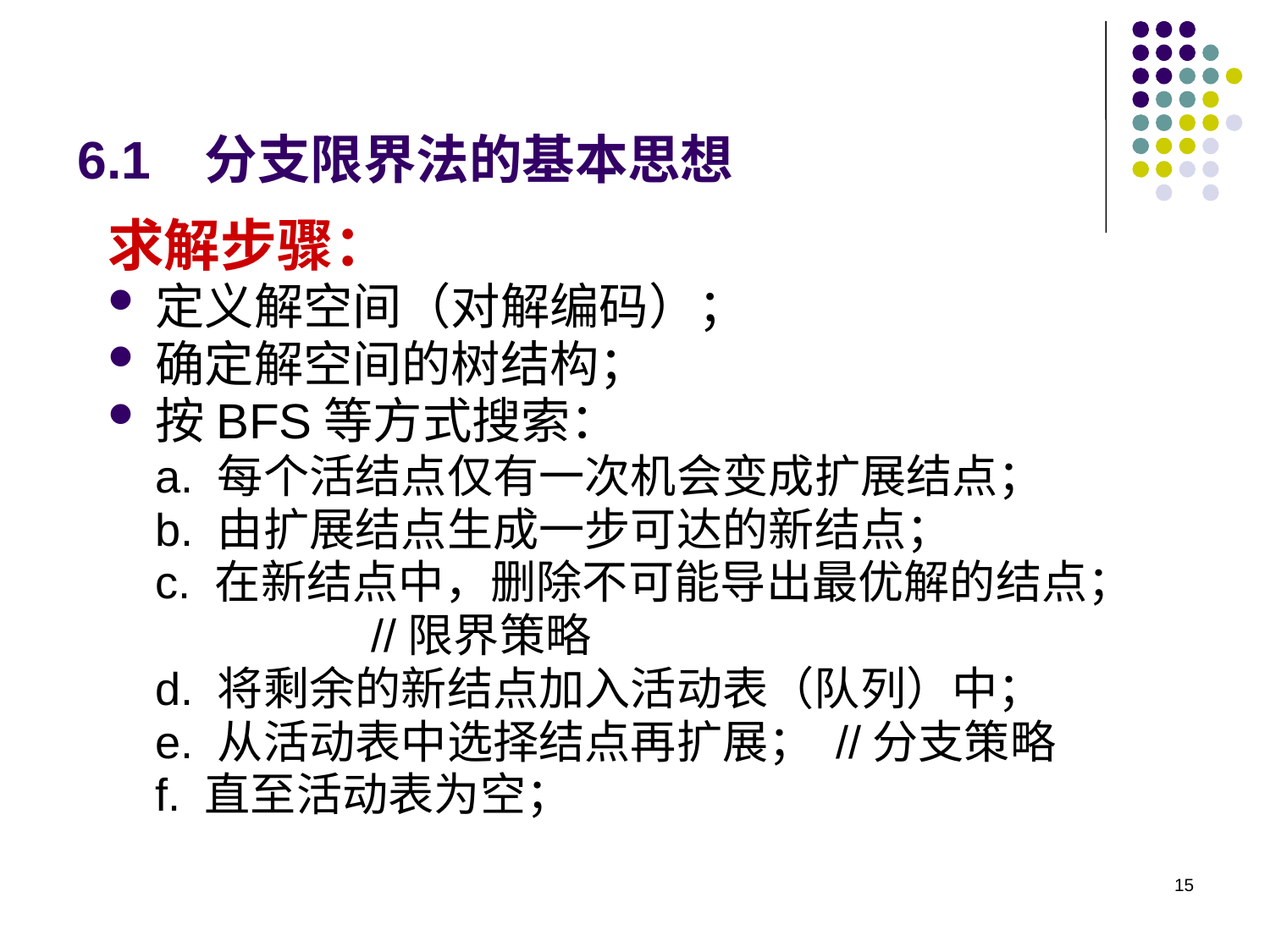

6.1	分支限界法的基本思想
求解步骤：
定义解空间（对解编码）；
确定解空间的树结构；
按BFS等方式搜索：
a. 每个活结点仅有一次机会变成扩展结点；
b. 由扩展结点生成一步可达的新结点；
c. 在新结点中，删除不可能导出最优解的结点；
                 //限界策略
d. 将剩余的新结点加入活动表（队列）中；
e. 从活动表中选择结点再扩展； //分支策略
f. 直至活动表为空；
15